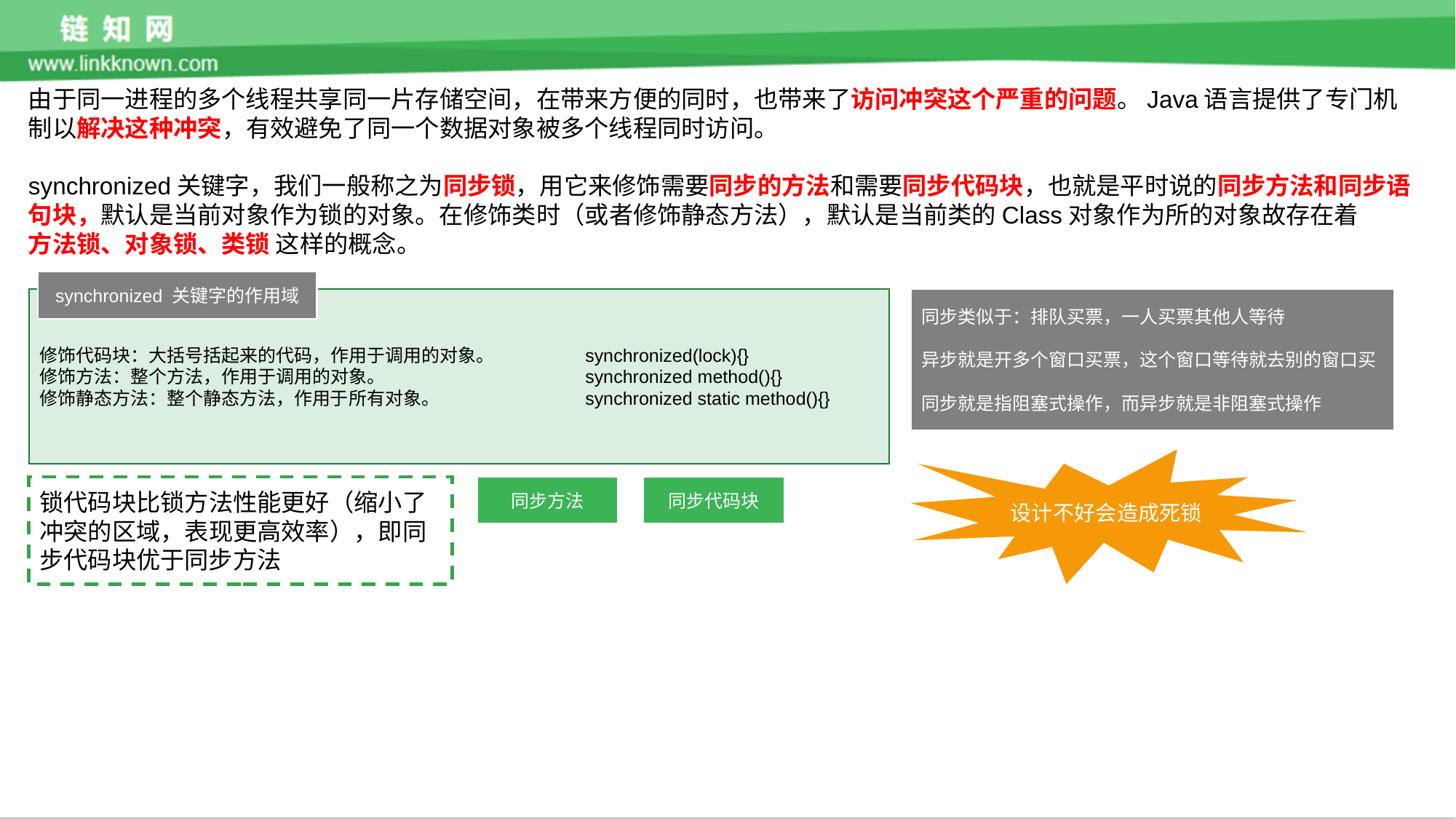

由于同一进程的多个线程共享同一片存储空间，在带来方便的同时，也带来了访问冲突这个严重的问题。Java语言提供了专门机制以解决这种冲突，有效避免了同一个数据对象被多个线程同时访问。

synchronized关键字，我们一般称之为同步锁，用它来修饰需要同步的方法和需要同步代码块，也就是平时说的同步方法和同步语句块，默认是当前对象作为锁的对象。在修饰类时（或者修饰静态方法），默认是当前类的Class对象作为所的对象故存在着
方法锁、对象锁、类锁 这样的概念。
synchronized 关键字的作用域
修饰代码块：大括号括起来的代码，作用于调用的对象。 	synchronized(lock){}
修饰方法：整个方法，作用于调用的对象。  		synchronized method(){}
修饰静态方法：整个静态方法，作用于所有对象。		synchronized static method(){}
同步类似于：排队买票，一人买票其他人等待

异步就是开多个窗口买票，这个窗口等待就去别的窗口买

同步就是指阻塞式操作，而异步就是非阻塞式操作
设计不好会造成死锁
锁代码块比锁方法性能更好（缩小了冲突的区域，表现更高效率），即同步代码块优于同步方法
同步方法
同步代码块